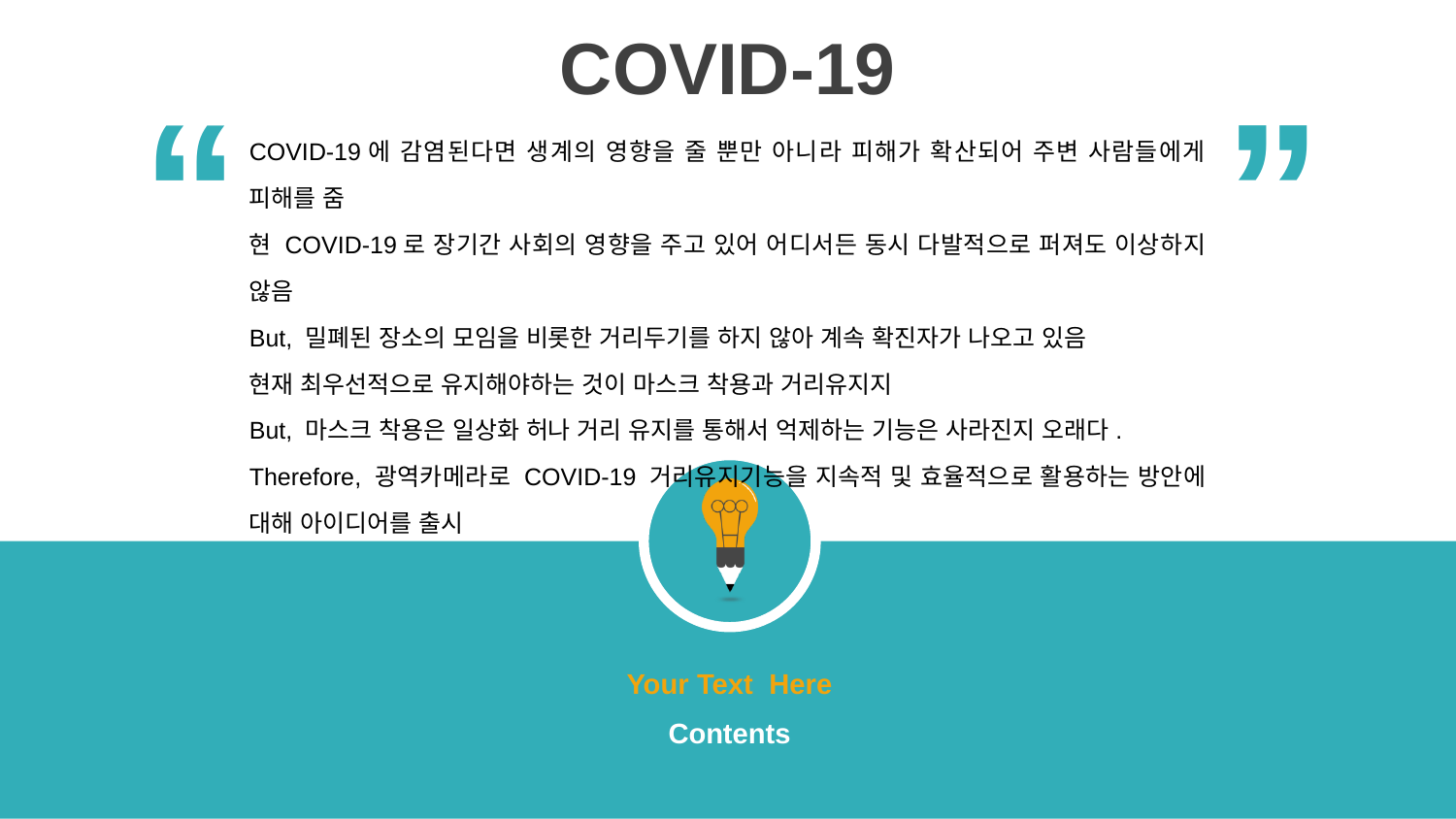

“
COVID-19
“
COVID-19에 감염된다면 생계의 영향을 줄 뿐만 아니라 피해가 확산되어 주변 사람들에게 피해를 줌
현 COVID-19로 장기간 사회의 영향을 주고 있어 어디서든 동시 다발적으로 퍼져도 이상하지 않음
But, 밀폐된 장소의 모임을 비롯한 거리두기를 하지 않아 계속 확진자가 나오고 있음
현재 최우선적으로 유지해야하는 것이 마스크 착용과 거리유지지
But, 마스크 착용은 일상화 허나 거리 유지를 통해서 억제하는 기능은 사라진지 오래다.
Therefore, 광역카메라로 COVID-19 거리유지기능을 지속적 및 효율적으로 활용하는 방안에 대해 아이디어를 출시

Your Text  Here
Contents